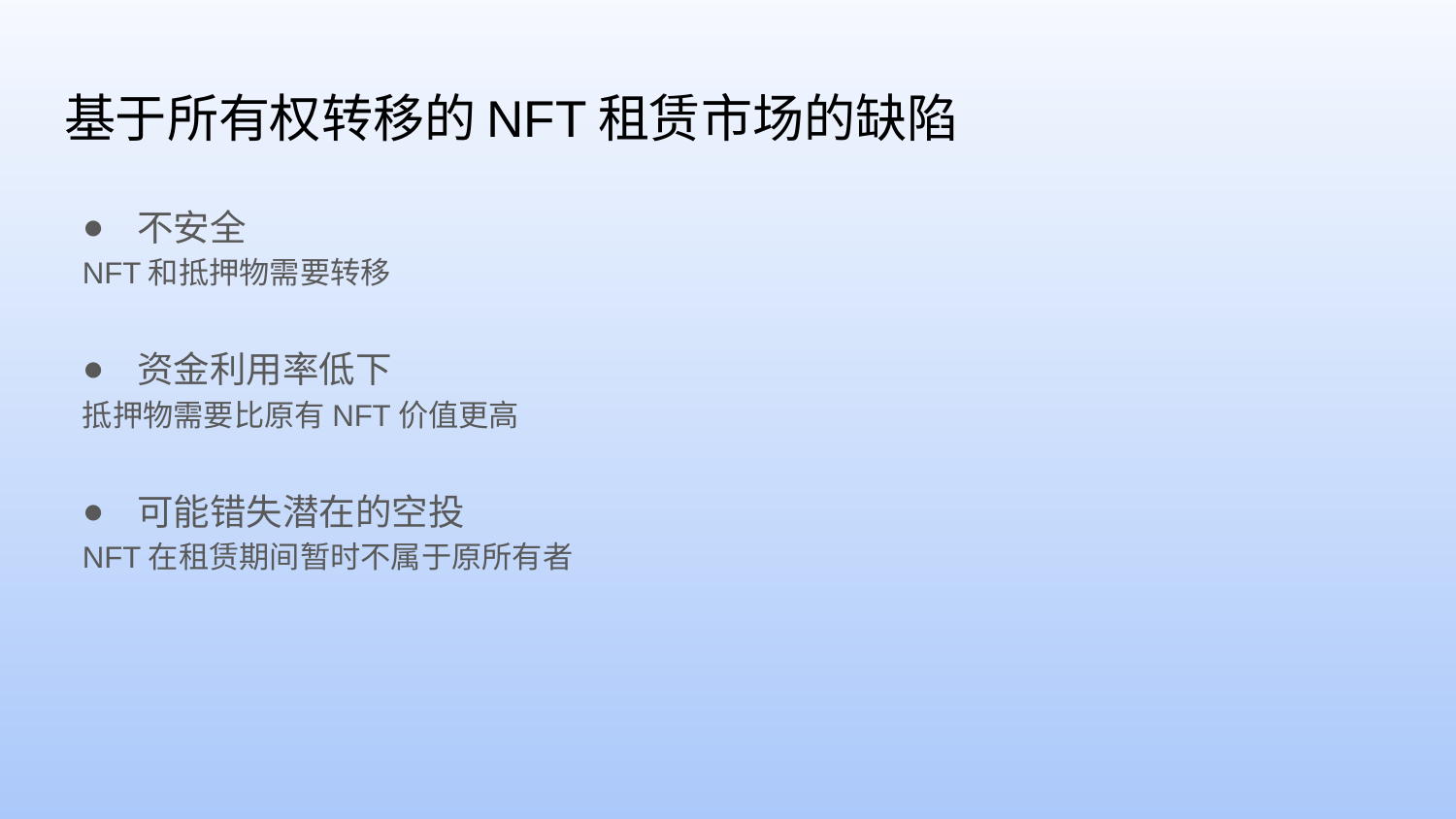

# 基于所有权转移的NFT租赁市场的缺陷
不安全
NFT和抵押物需要转移

资金利用率低下
抵押物需要比原有NFT价值更高

可能错失潜在的空投
NFT在租赁期间暂时不属于原所有者